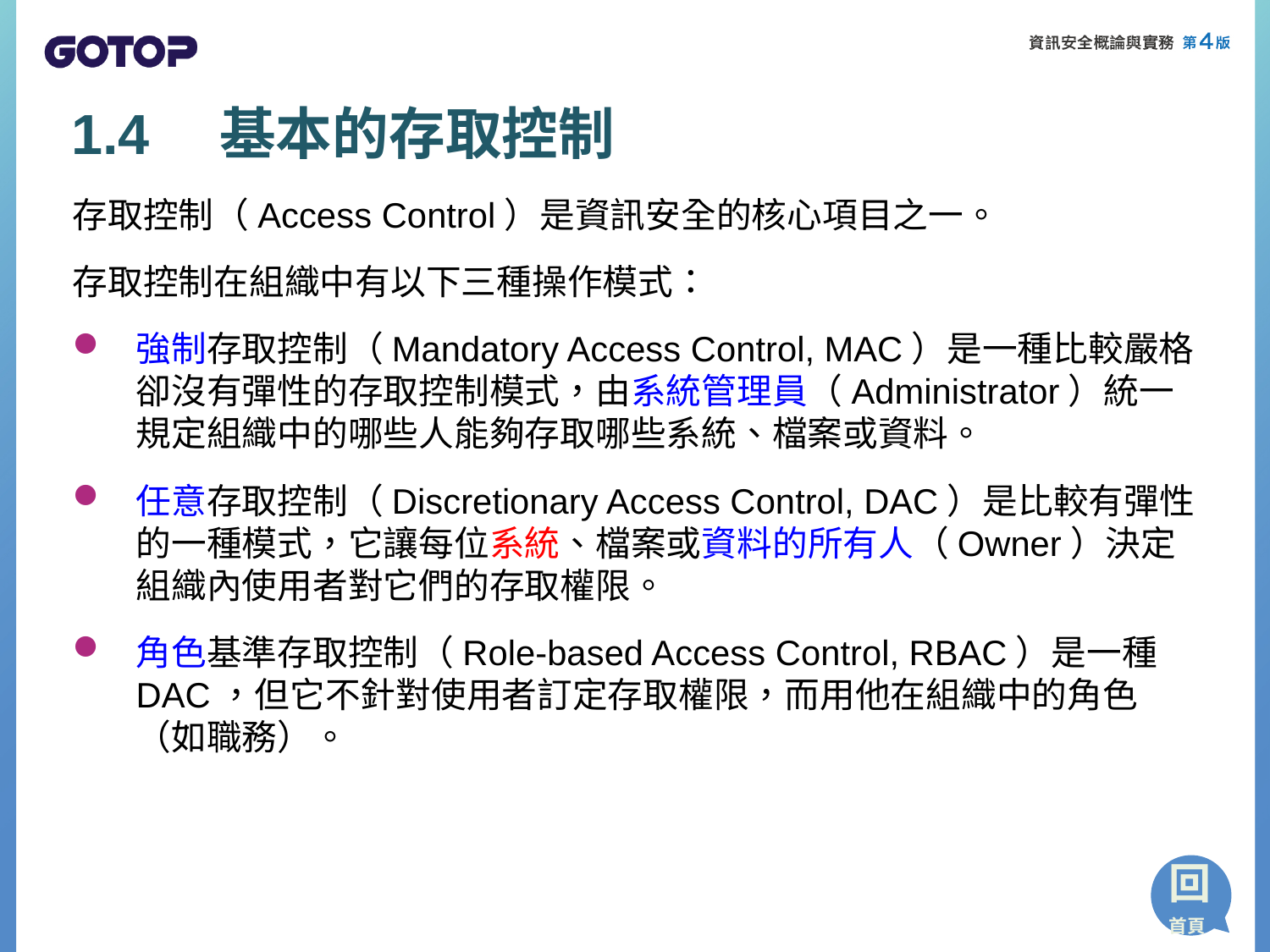

# 1.4　基本的存取控制
存取控制（Access Control）是資訊安全的核心項目之一。
存取控制在組織中有以下三種操作模式：
強制存取控制（Mandatory Access Control, MAC）是一種比較嚴格卻沒有彈性的存取控制模式，由系統管理員（Administrator）統一規定組織中的哪些人能夠存取哪些系統、檔案或資料。
任意存取控制（Discretionary Access Control, DAC）是比較有彈性的一種模式，它讓每位系統、檔案或資料的所有人（Owner）決定組織內使用者對它們的存取權限。
角色基準存取控制（Role-based Access Control, RBAC）是一種 DAC，但它不針對使用者訂定存取權限，而用他在組織中的角色（如職務）。